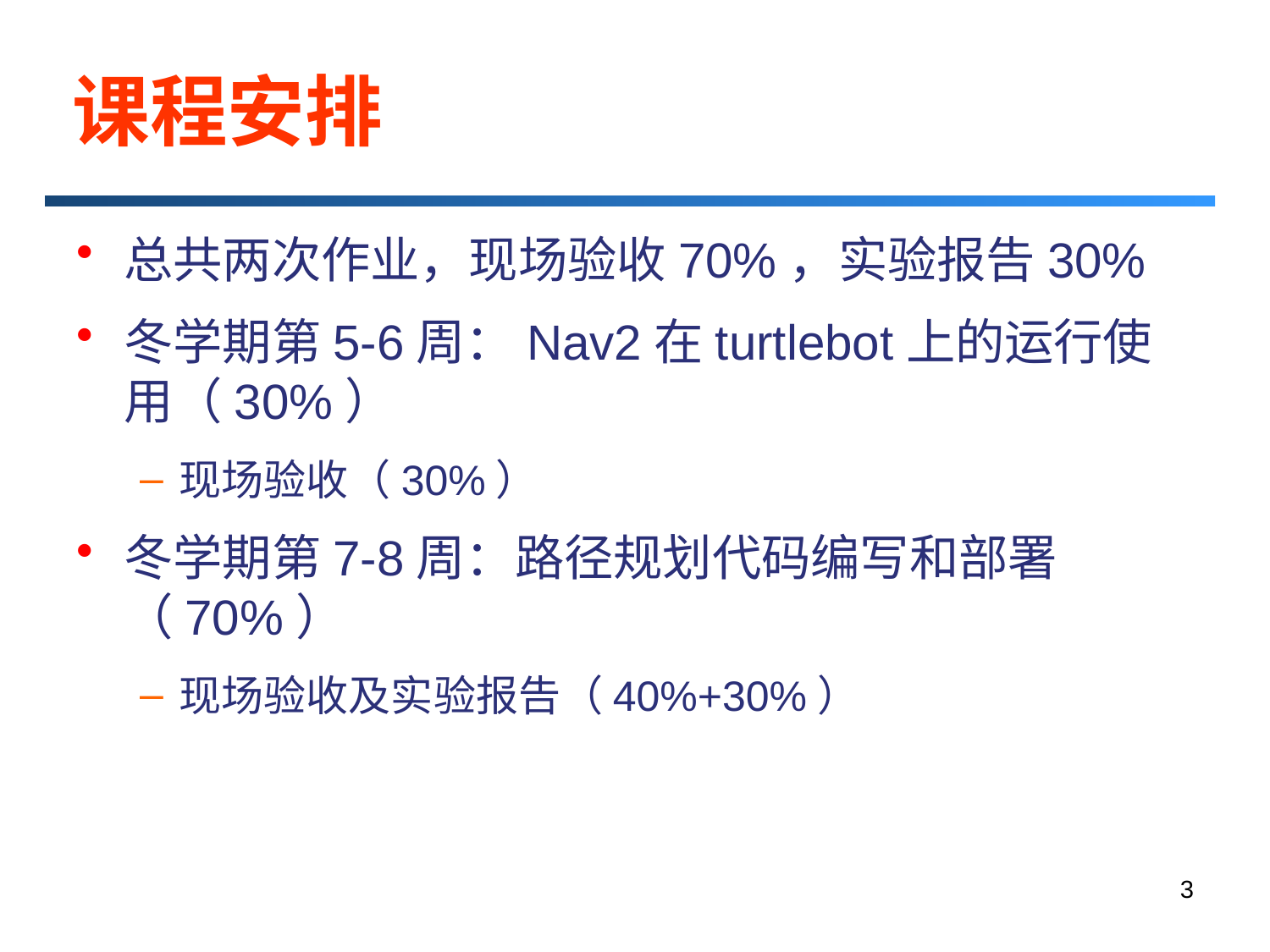

# 课程安排
总共两次作业，现场验收70%，实验报告30%
冬学期第5-6周：Nav2在turtlebot上的运行使用（30%）
现场验收（30%）
冬学期第7-8周：路径规划代码编写和部署（70%）
现场验收及实验报告（40%+30%）
3